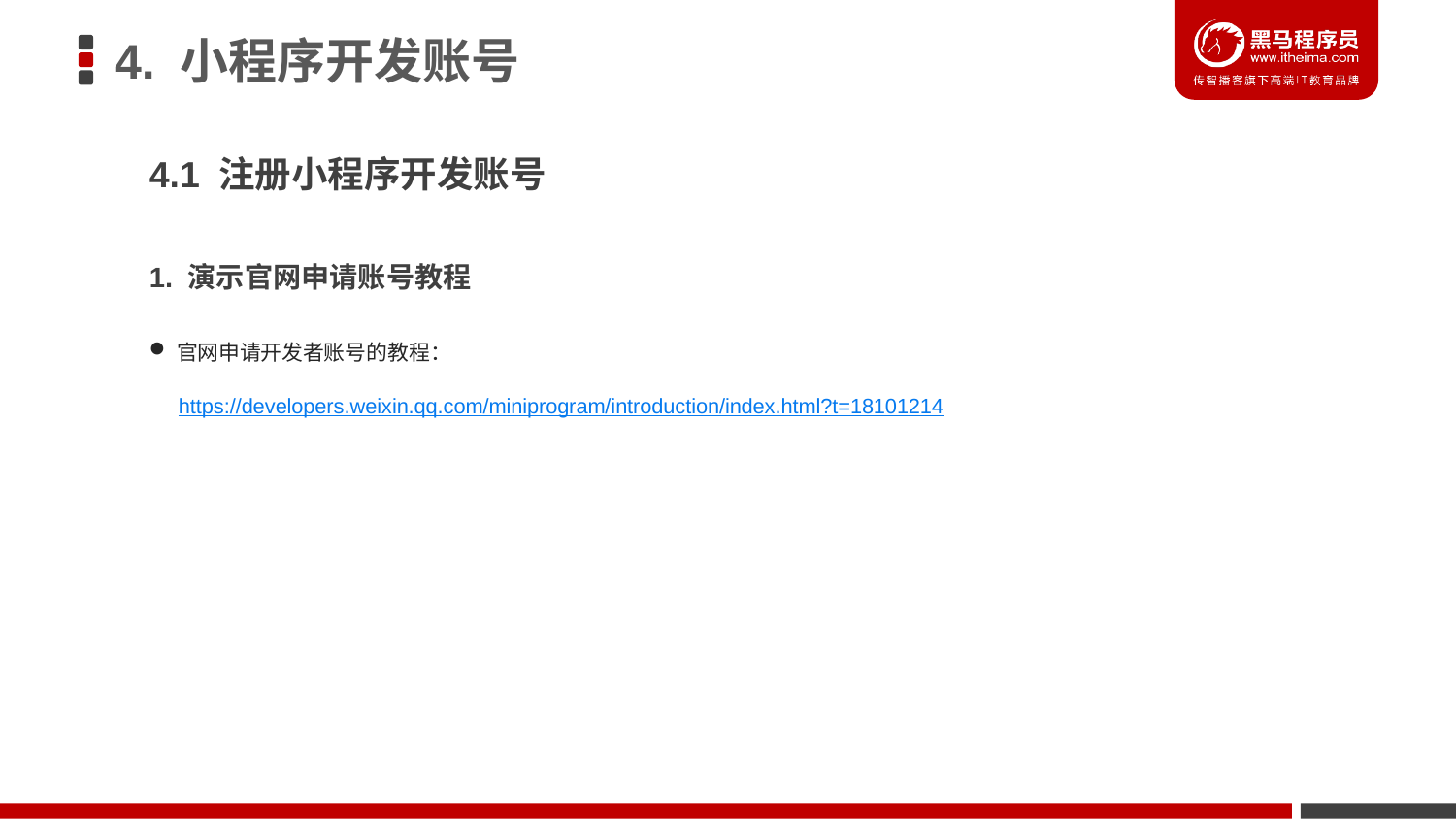

# 4. 小程序开发账号
4.1 注册小程序开发账号
1. 演示官网申请账号教程
官网申请开发者账号的教程：
     https://developers.weixin.qq.com/miniprogram/introduction/index.html?t=18101214